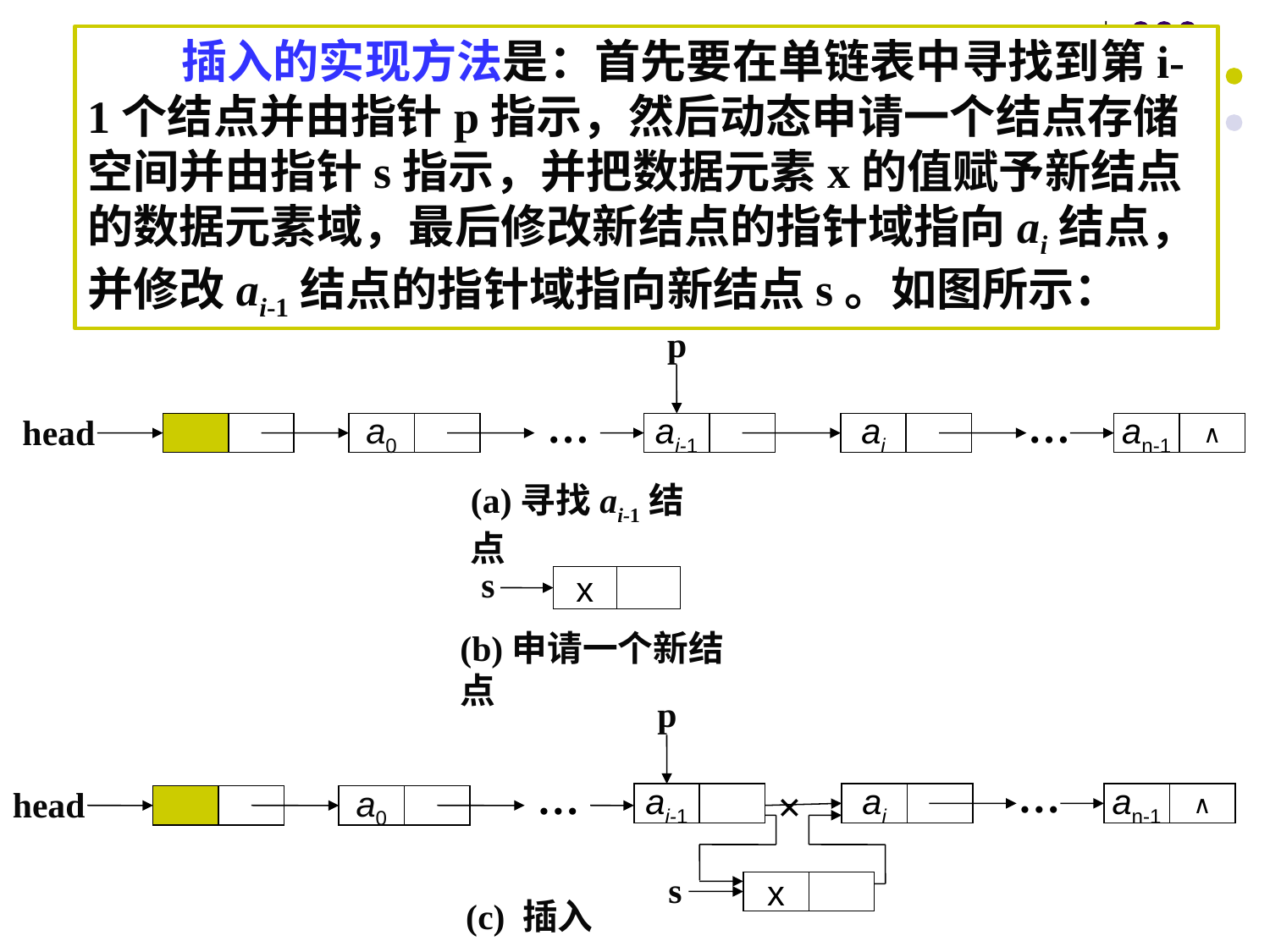

插入的实现方法是：首先要在单链表中寻找到第i-1个结点并由指针p指示，然后动态申请一个结点存储空间并由指针s指示，并把数据元素x的值赋予新结点的数据元素域，最后修改新结点的指针域指向ai结点，并修改ai-1结点的指针域指向新结点s。如图所示：
p

…
…
head

a0

ai-1

ai

an-1
∧

(a)寻找ai-1结点
s
x

(b)申请一个新结点
p

…
…
×
head
ai-1

ai

an-1
∧

a0

s
x

 (c) 插入